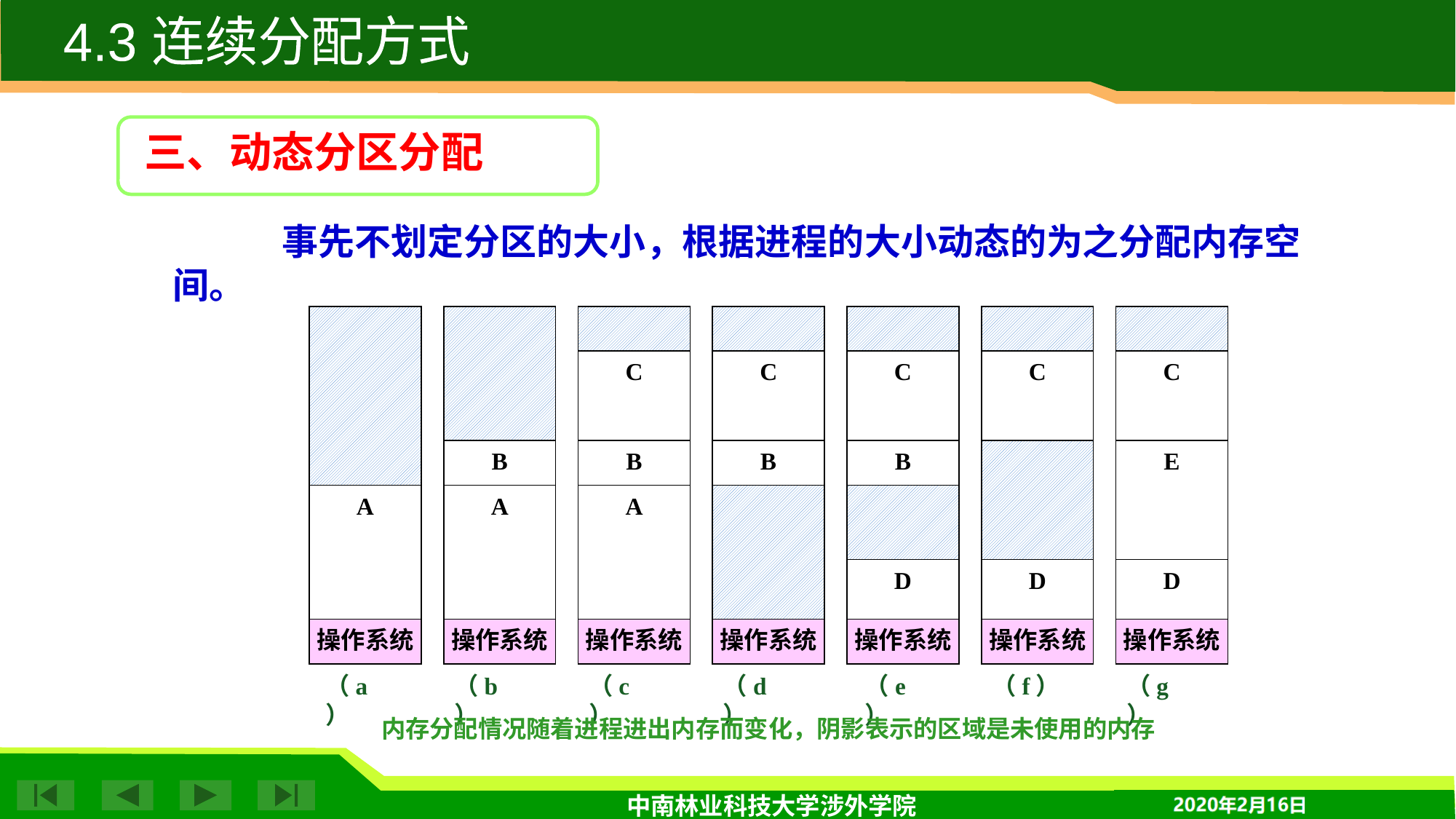

4.3 连续分配方式

三、动态分区分配
		事先不划定分区的大小，根据进程的大小动态的为之分配内存空间。

C
C
C
C
C
B
B
B
B

E
A
A
A

D
D
D
操作系统
操作系统
操作系统
操作系统
操作系统
操作系统
操作系统
（b）
（c）
（d）
（e）
（f）
（g）
（a）
内存分配情况随着进程进出内存而变化，阴影表示的区域是未使用的内存